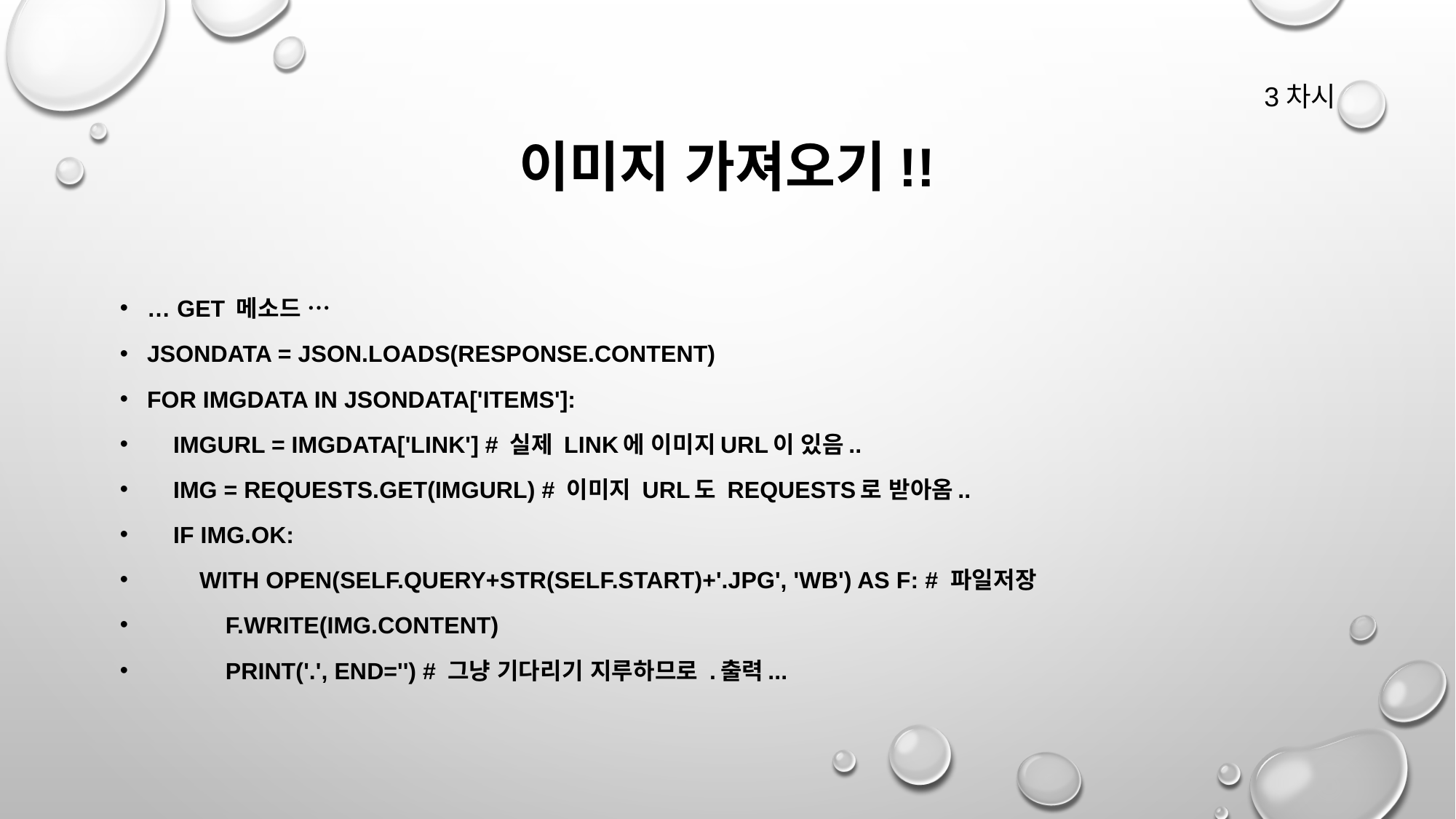

# 이미지 가져오기!!
3차시
… get 메소드 …
jsonData = json.loads(response.content)
for imgdata in jsonData['items']:
    imgurl = imgdata['link'] # 실제 link에 이미지url이 있음..
    img = requests.get(imgurl) # 이미지 url도 requests로 받아옴..
    if img.ok:
        with open(self.query+str(self.start)+'.jpg', 'wb') as f: # 파일저장
            f.write(img.content)
            print('.', end='') # 그냥 기다리기 지루하므로 .출력...